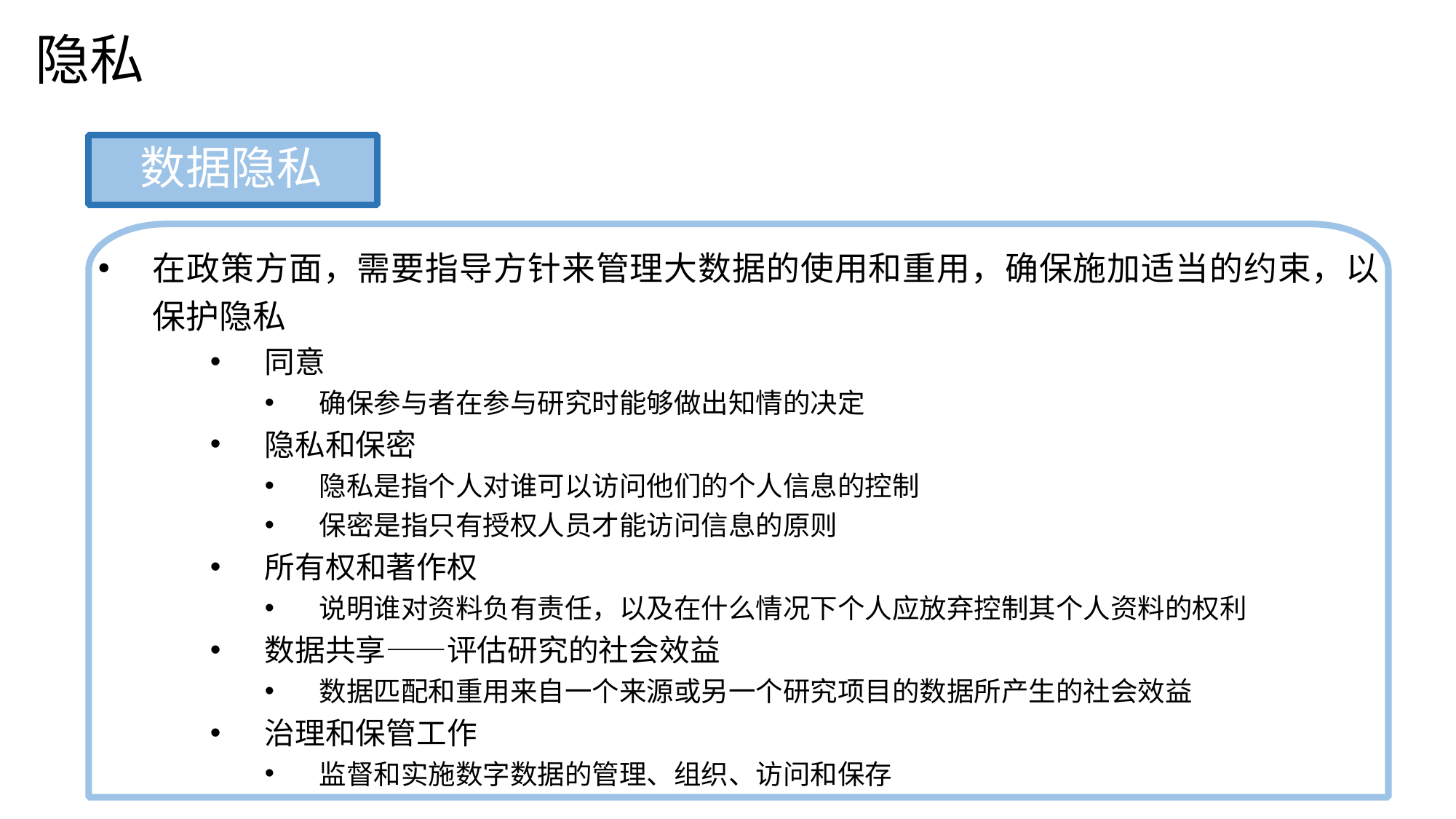

隐私

数据隐私
在政策方面，需要指导方针来管理大数据的使用和重用，确保施加适当的约束，以保护隐私
同意
确保参与者在参与研究时能够做出知情的决定
隐私和保密
隐私是指个人对谁可以访问他们的个人信息的控制
保密是指只有授权人员才能访问信息的原则
所有权和著作权
说明谁对资料负有责任，以及在什么情况下个人应放弃控制其个人资料的权利
数据共享——评估研究的社会效益
数据匹配和重用来自一个来源或另一个研究项目的数据所产生的社会效益
治理和保管工作
监督和实施数字数据的管理、组织、访问和保存